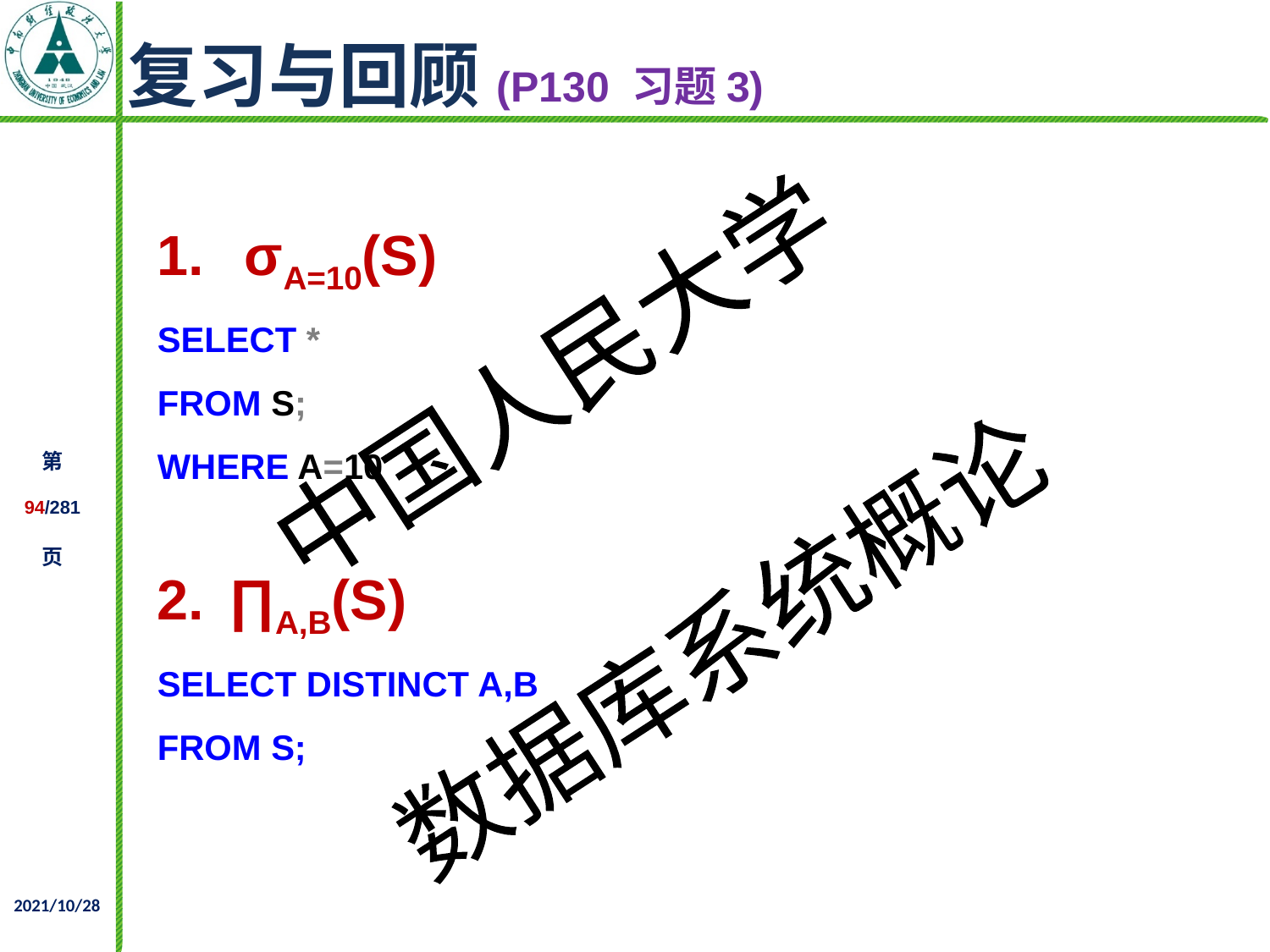

# 复习与回顾(P130 习题3)
 σA=10(S)
SELECT *
FROM S;
WHERE A=10
∏A,B(S)
SELECT DISTINCT A,B
FROM S;

2021/10/28